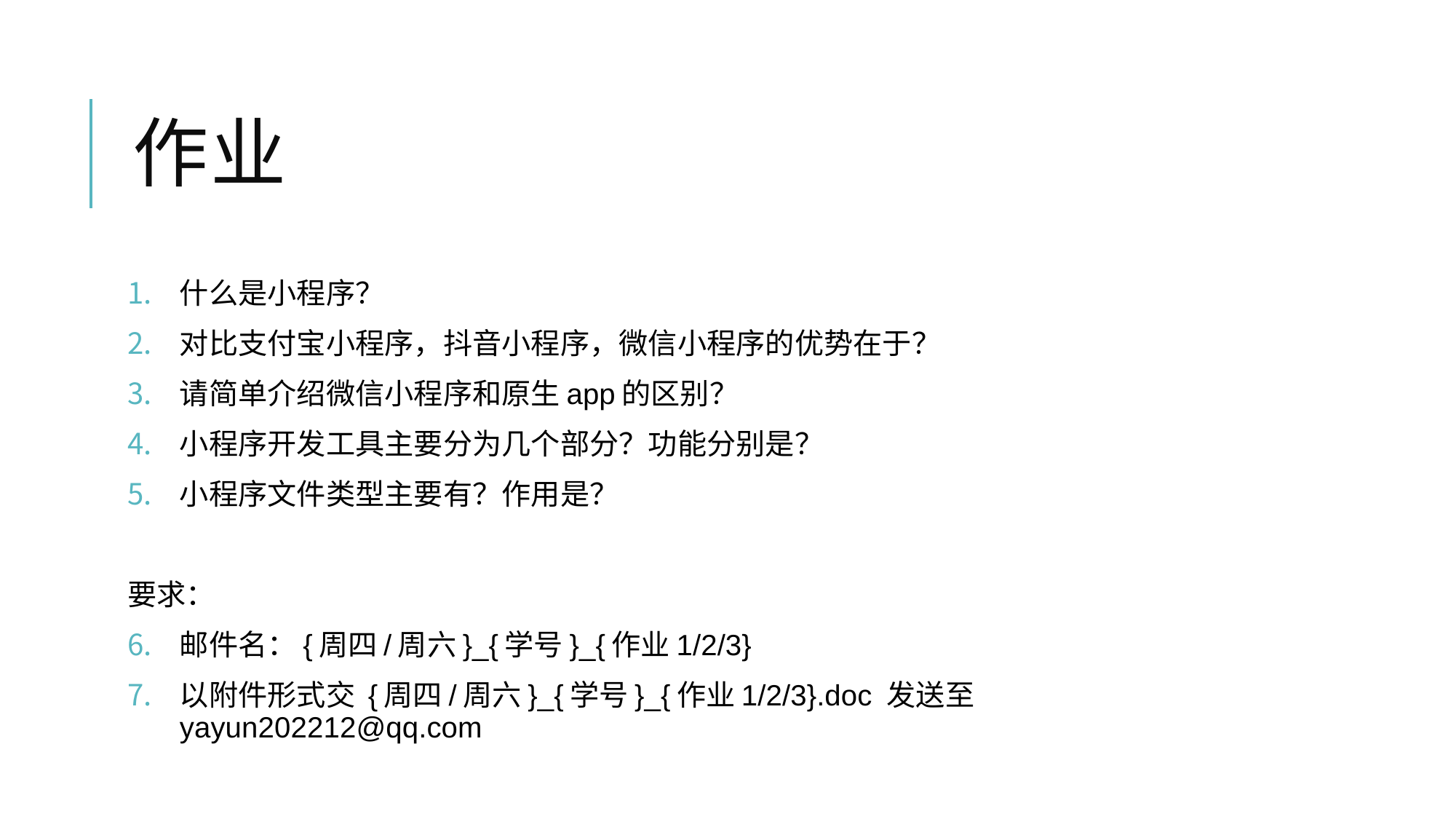

# 作业
什么是小程序？
对比支付宝小程序，抖音小程序，微信小程序的优势在于？
请简单介绍微信小程序和原生app的区别？
小程序开发工具主要分为几个部分？功能分别是？
小程序文件类型主要有？作用是？

要求：
邮件名：{周四/周六}_{学号}_{作业1/2/3}
以附件形式交 {周四/周六}_{学号}_{作业1/2/3}.doc 发送至 yayun202212@qq.com